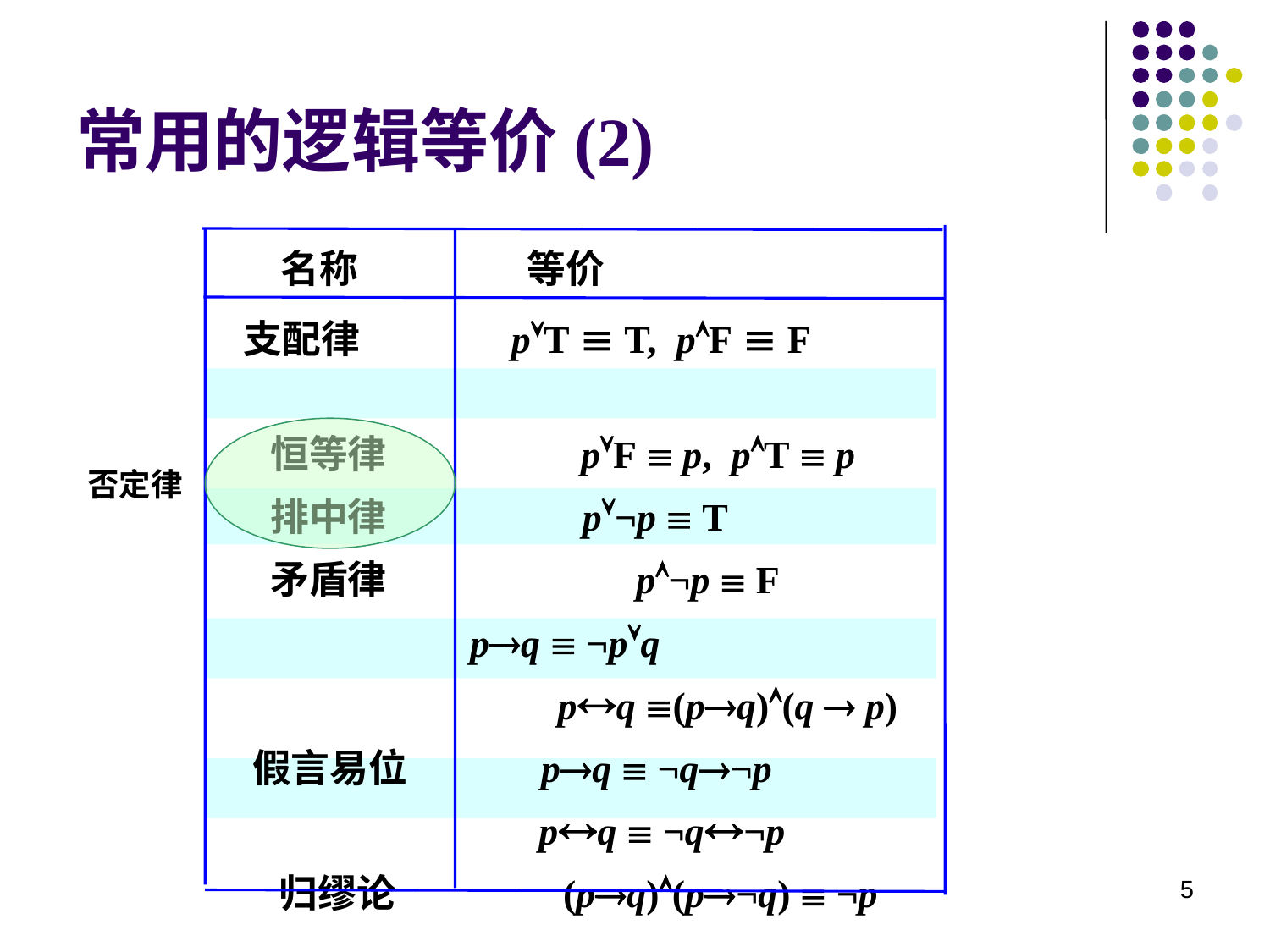

# 常用的逻辑等价(2)
     名称		  等价
   支配律                p∨T ≡ T,  p∧F ≡ F
      恒等律	       p∨F ≡ p,  p∧T ≡ p
      排中律                     p∨¬p ≡ T
      矛盾律 		p∧¬p ≡ F
               	         p→q ≡ ¬p∨q
   		                  p↔q ≡(p→q)∧(q → p)
    假言易位              p→q ≡ ¬q→¬p
                                  p↔q ≡ ¬q↔¬p
       归缪论	     (p→q)∧(p→¬q) ≡ ¬p

否定律

5